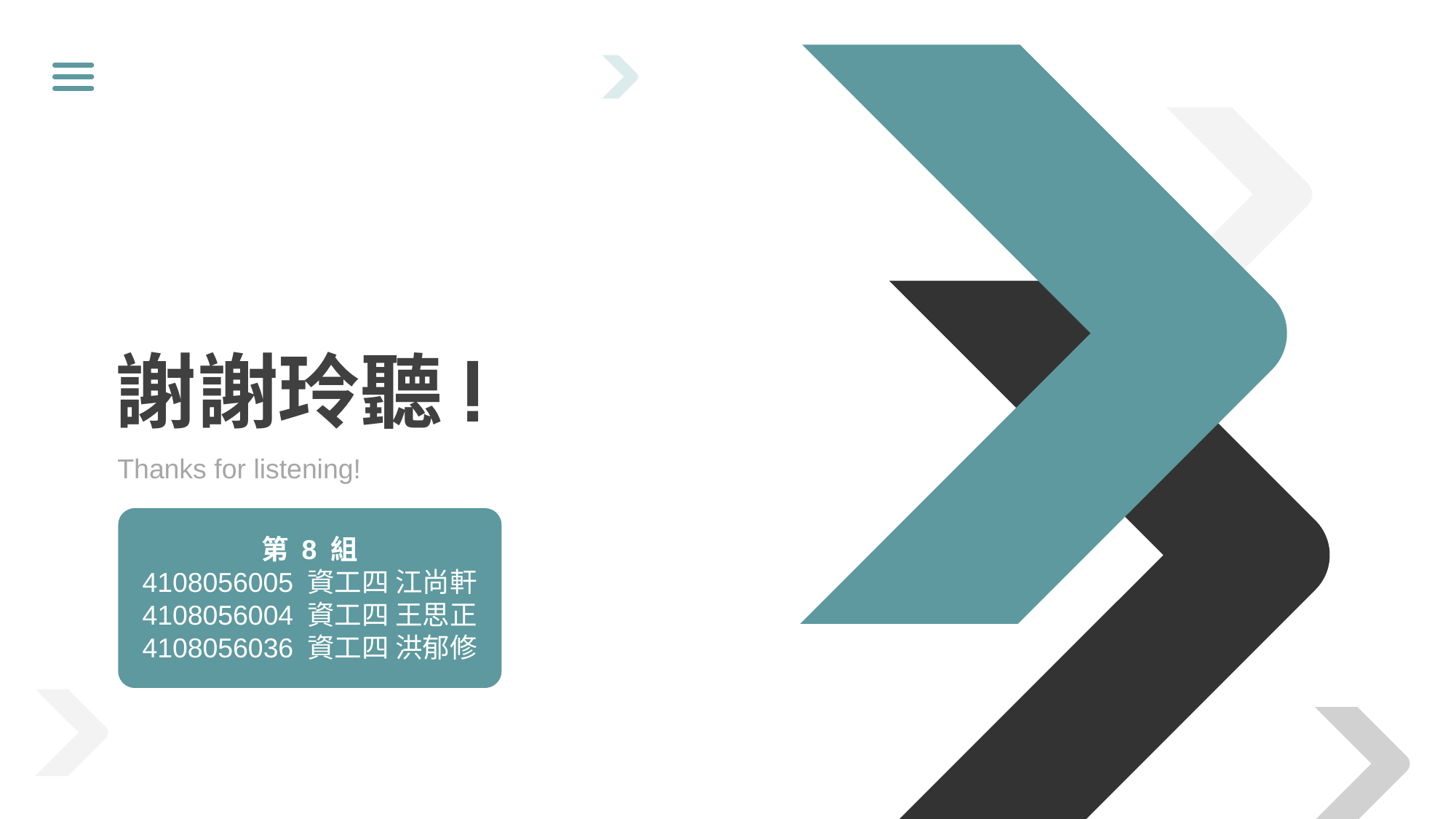

謝謝玲聽!
Thanks for listening!

第 8 組
4108056005 資工四 江尚軒
4108056004 資工四 王思正
4108056036 資工四 洪郁修